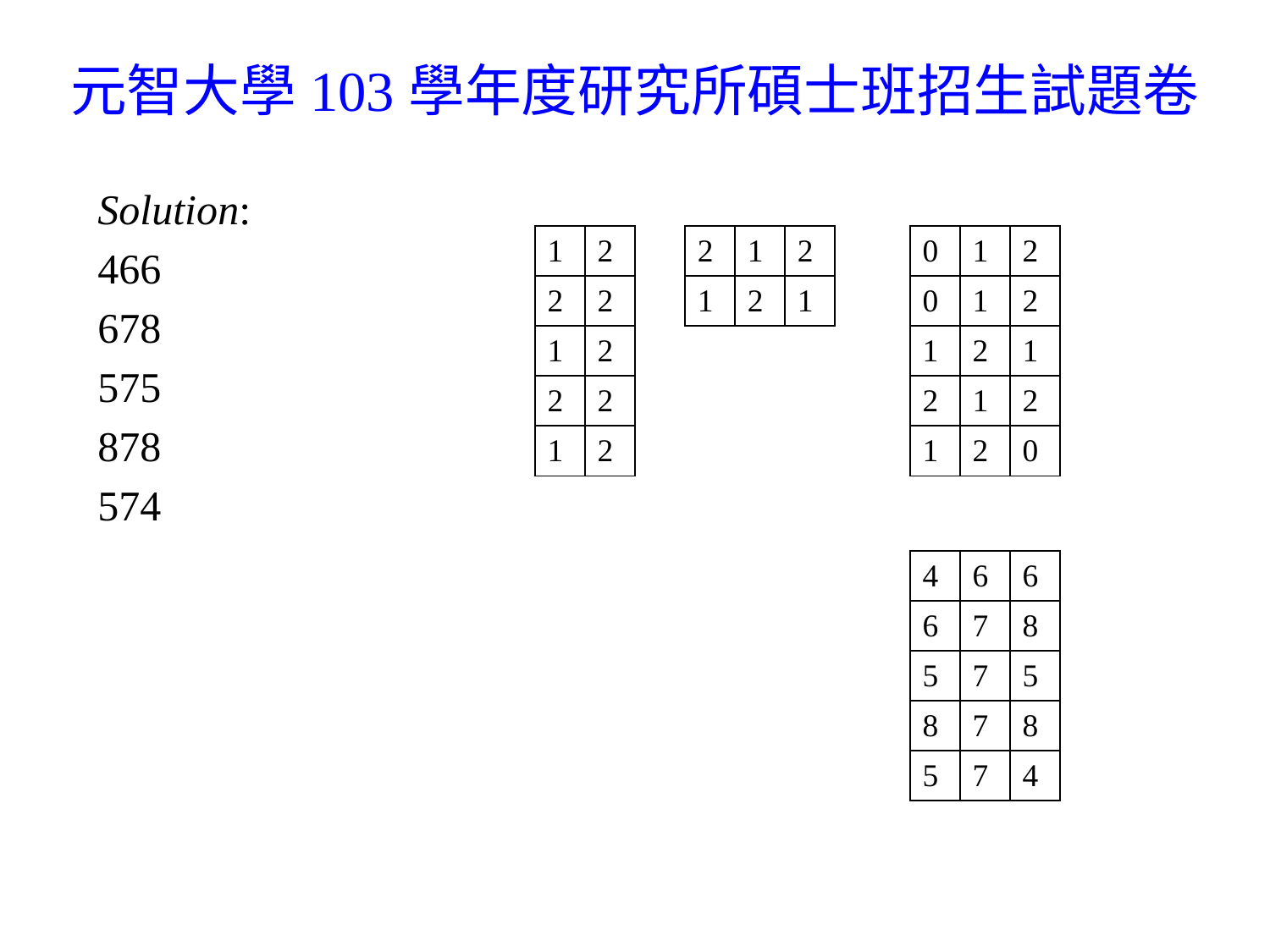

# 元智大學103學年度研究所碩士班招生試題卷
Solution:
466
678
575
878
574
| 1 | 2 |
| --- | --- |
| 2 | 2 |
| 1 | 2 |
| 2 | 2 |
| 1 | 2 |
| 2 | 1 | 2 |
| --- | --- | --- |
| 1 | 2 | 1 |
| 0 | 1 | 2 |
| --- | --- | --- |
| 0 | 1 | 2 |
| 1 | 2 | 1 |
| 2 | 1 | 2 |
| 1 | 2 | 0 |
| 4 | 6 | 6 |
| --- | --- | --- |
| 6 | 7 | 8 |
| 5 | 7 | 5 |
| 8 | 7 | 8 |
| 5 | 7 | 4 |